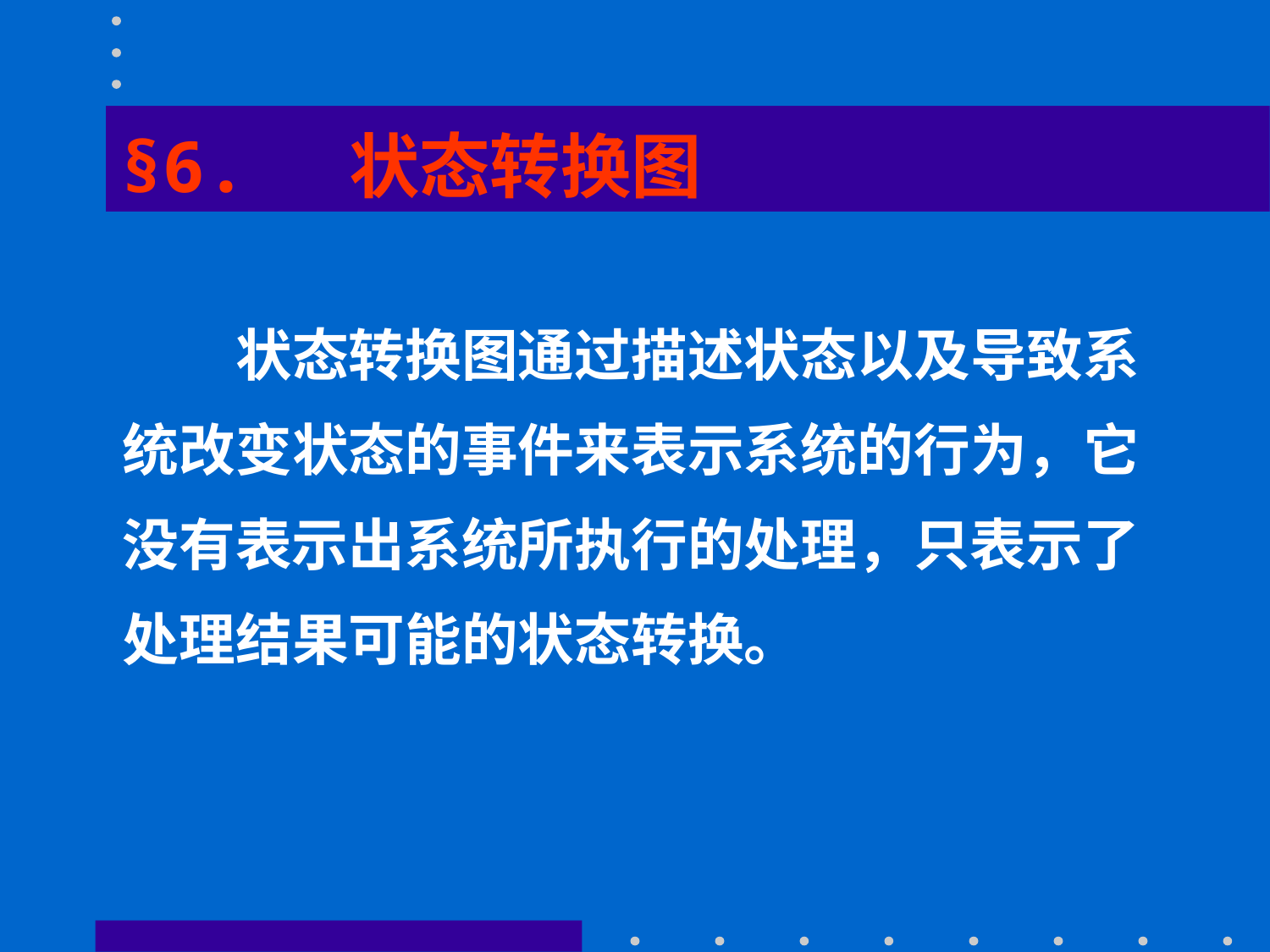

#
§6.  状态转换图
　　状态转换图通过描述状态以及导致系统改变状态的事件来表示系统的行为，它没有表示出系统所执行的处理，只表示了处理结果可能的状态转换。
50